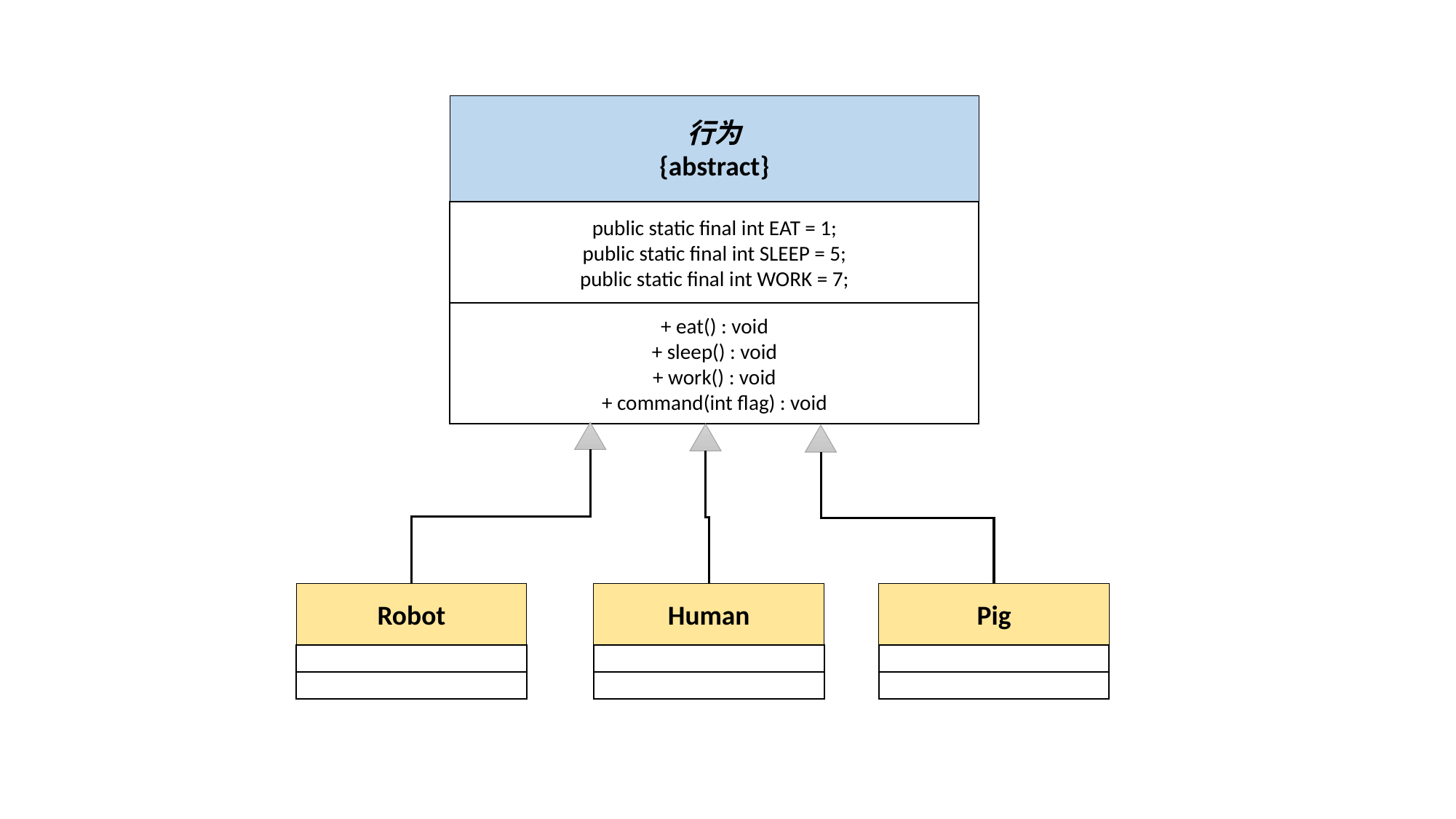

行为
{abstract}
public static final int EAT = 1;
public static final int SLEEP = 5;
public static final int WORK = 7;
+ eat() : void
+ sleep() : void
+ work() : void
+ command(int flag) : void

Robot
Human
Pig